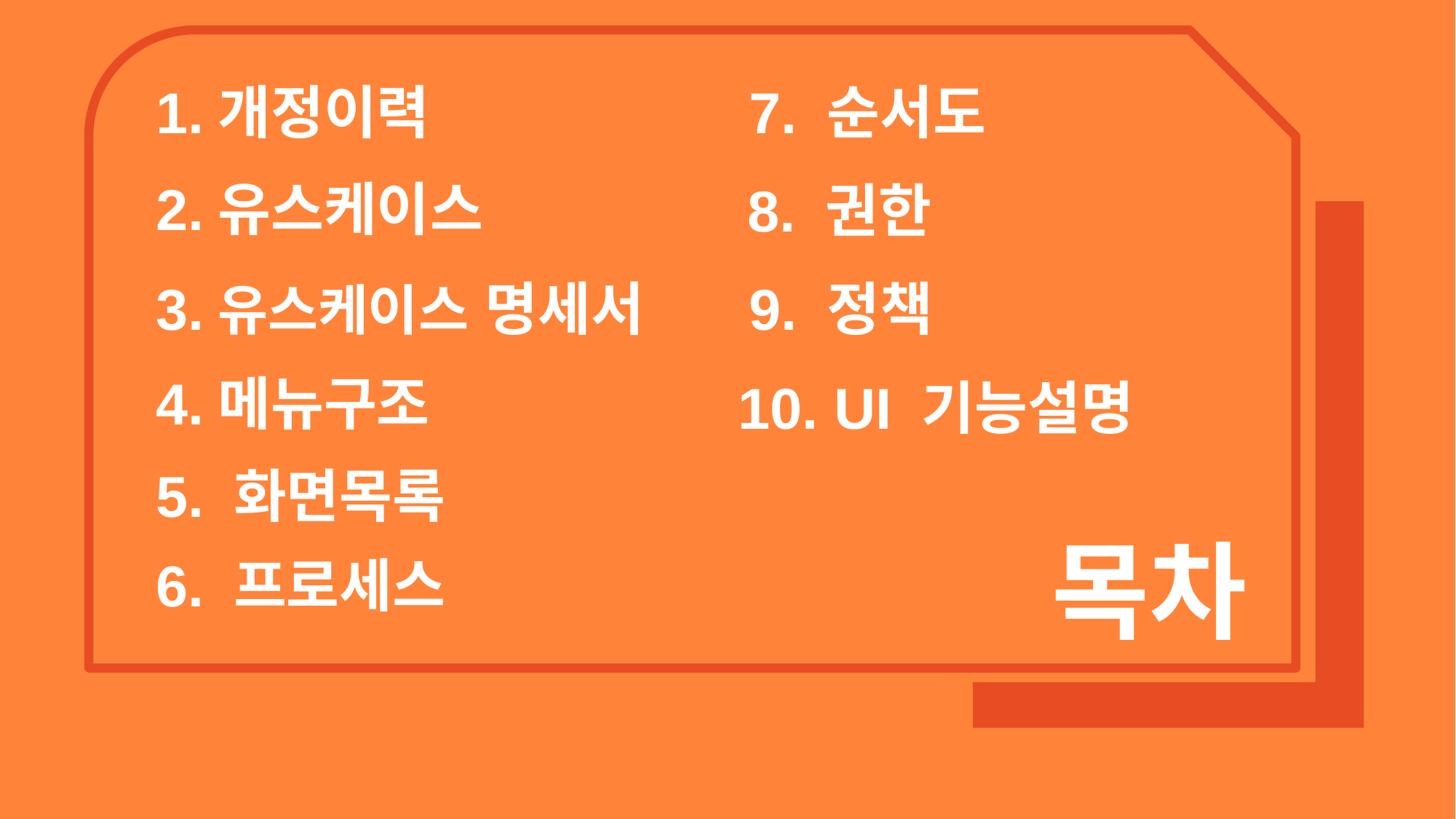

1.개정이력
7. 순서도
2.유스케이스
8. 권한
3.유스케이스 명세서
9. 정책
4.메뉴구조
10. UI 기능설명
5. 화면목록
6. 프로세스
목차